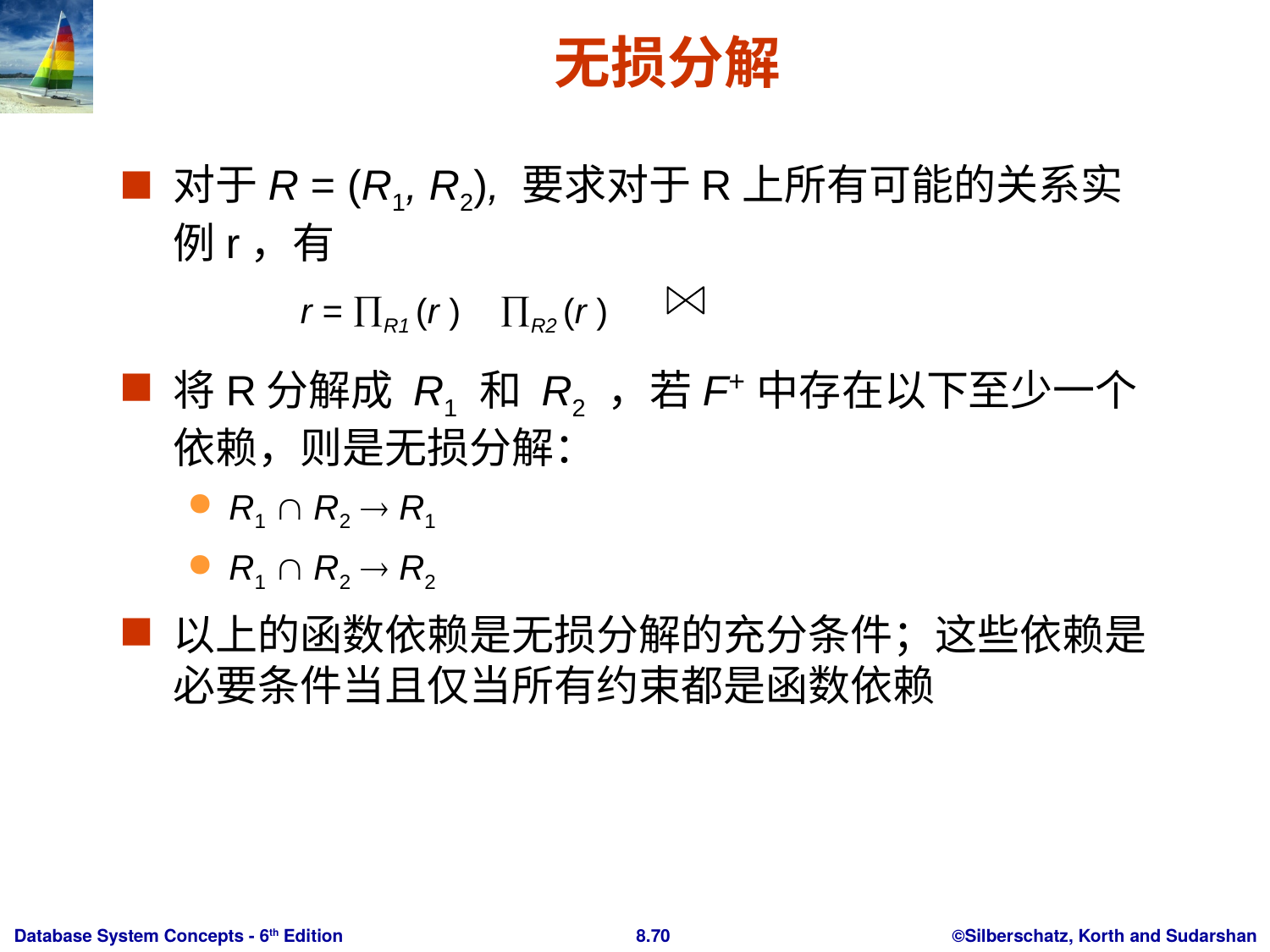

# 无损分解
对于R = (R1, R2), 要求对于R上所有可能的关系实例r，有
		r = ∏R1 (r )    ∏R2 (r )
将R分解成 R1 和 R2 ，若F+中存在以下至少一个依赖，则是无损分解：
R1 ∩ R2 → R1
R1 ∩ R2 → R2
以上的函数依赖是无损分解的充分条件；这些依赖是必要条件当且仅当所有约束都是函数依赖